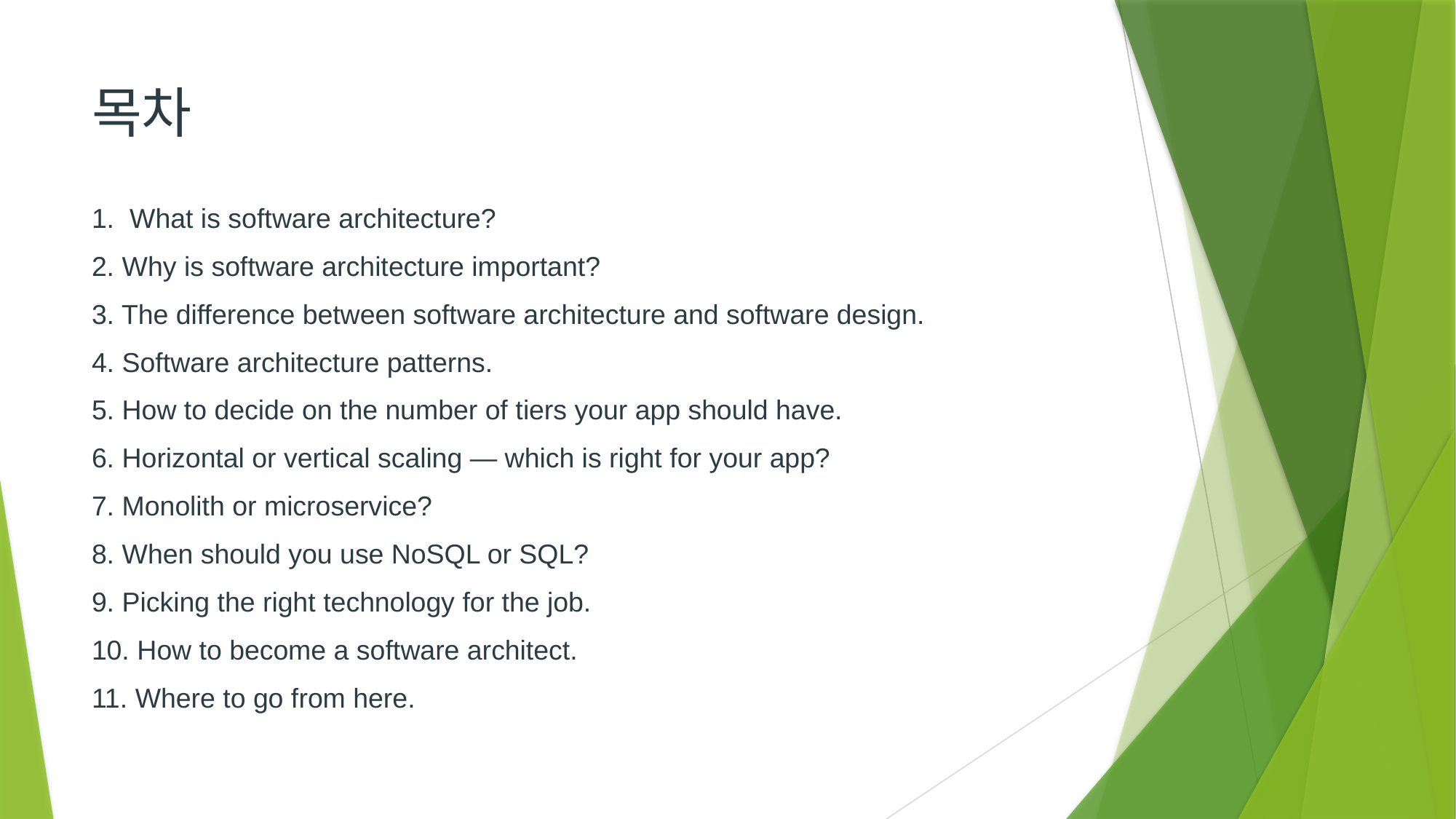

# 목차
1.  What is software architecture?
2. Why is software architecture important?
3. The difference between software architecture and software design.
4. Software architecture patterns.
5. How to decide on the number of tiers your app should have.
6. Horizontal or vertical scaling — which is right for your app?
7. Monolith or microservice?
8. When should you use NoSQL or SQL?
9. Picking the right technology for the job.
10. How to become a software architect.
11. Where to go from here.